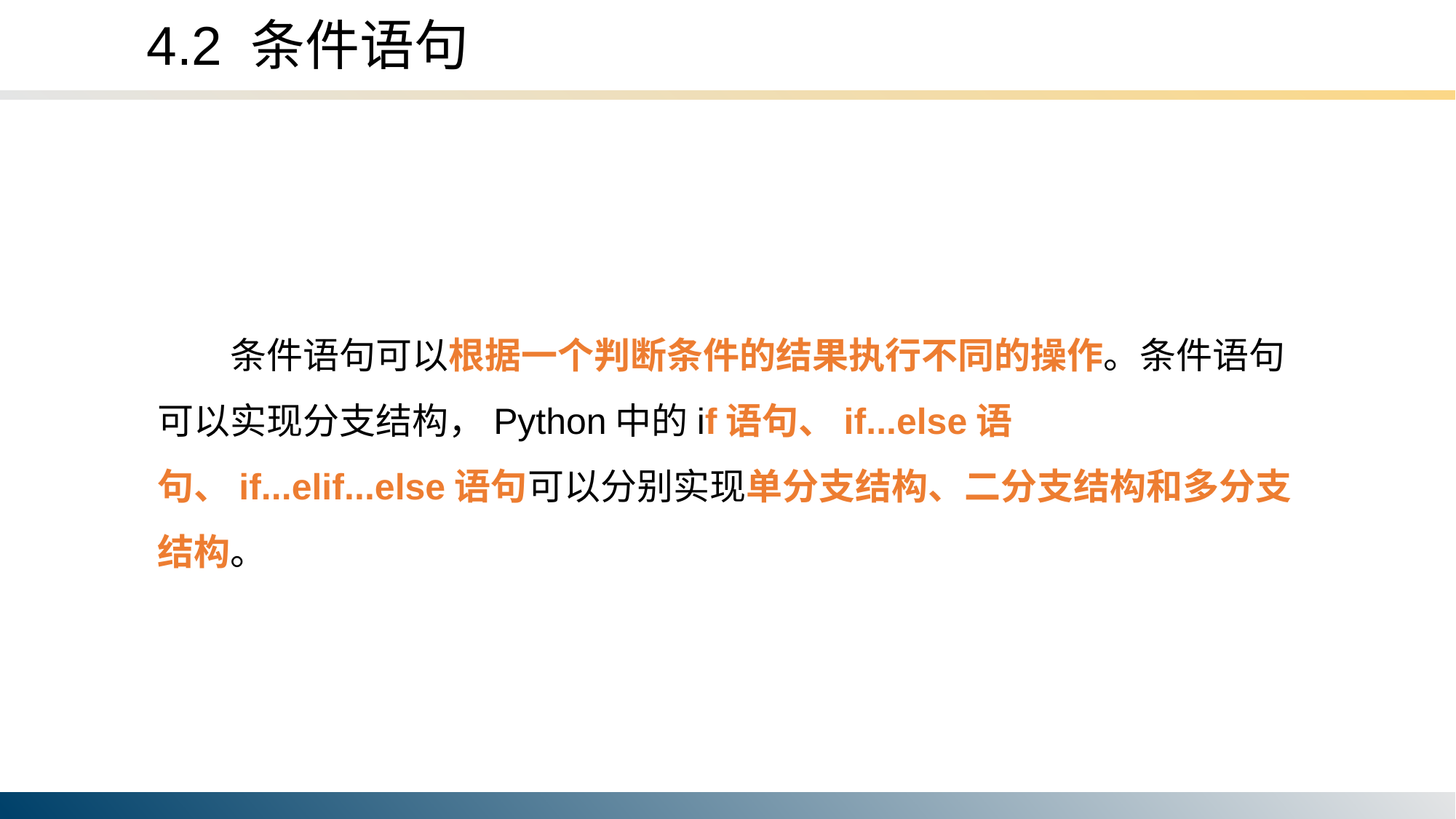

4.2 条件语句
条件语句可以根据一个判断条件的结果执行不同的操作。条件语句可以实现分支结构，Python中的if语句、if...else语句、if...elif...else语句可以分别实现单分支结构、二分支结构和多分支结构。